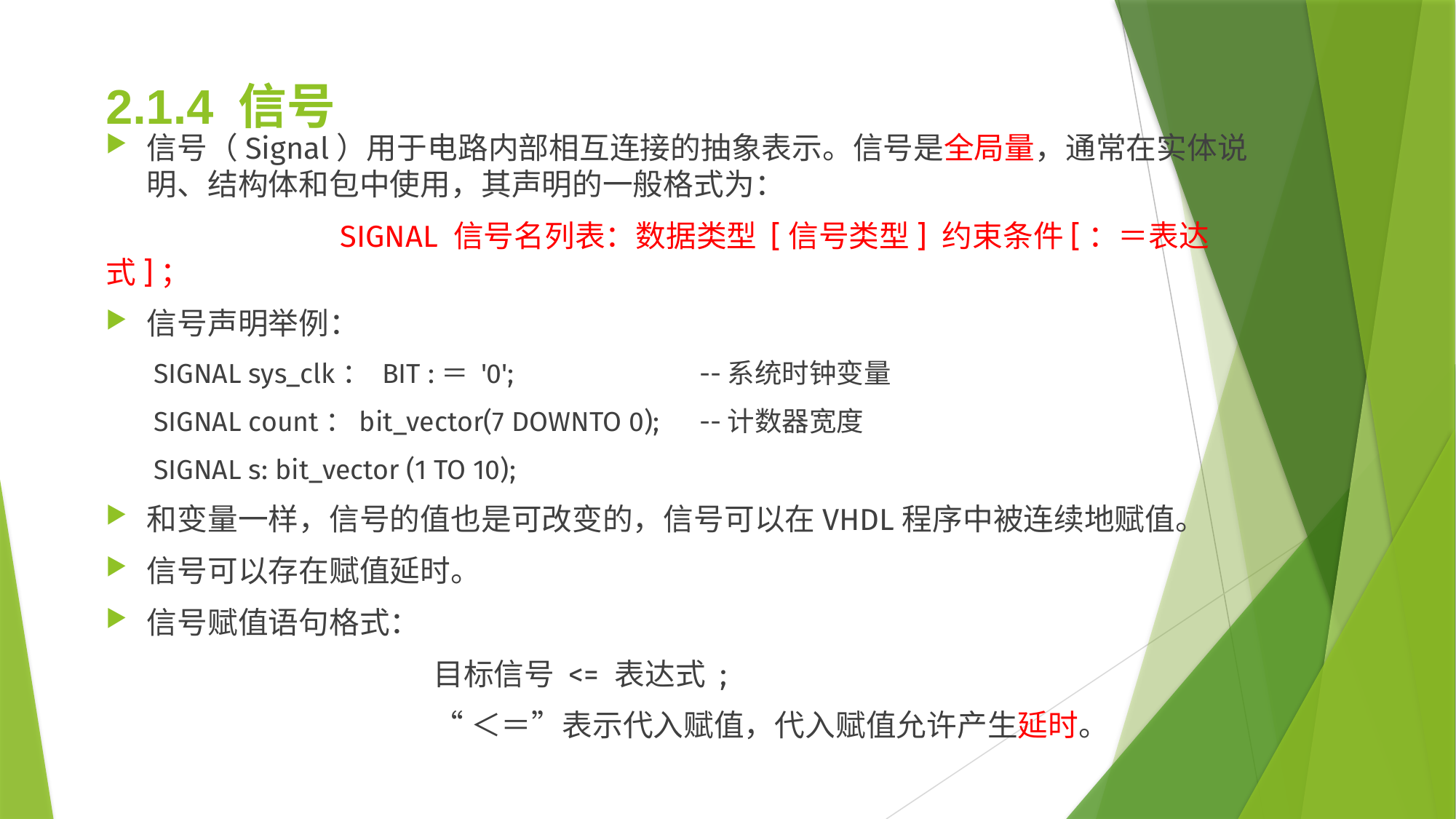

2.1.4 信号

信号（Signal）用于电路内部相互连接的抽象表示。信号是全局量，通常在实体说明、结构体和包中使用，其声明的一般格式为：
		  SIGNAL 信号名列表：数据类型 [信号类型] 约束条件[：＝表达式]；
信号声明举例：
SIGNAL sys_clk： BIT :＝ '0';		--系统时钟变量
SIGNAL count：bit_vector(7 DOWNTO 0);	--计数器宽度
SIGNAL s: bit_vector (1 TO 10);
和变量一样，信号的值也是可改变的，信号可以在VHDL程序中被连续地赋值。
信号可以存在赋值延时。
信号赋值语句格式：
			目标信号 <= 表达式 ;
			“＜＝”表示代入赋值，代入赋值允许产生延时。